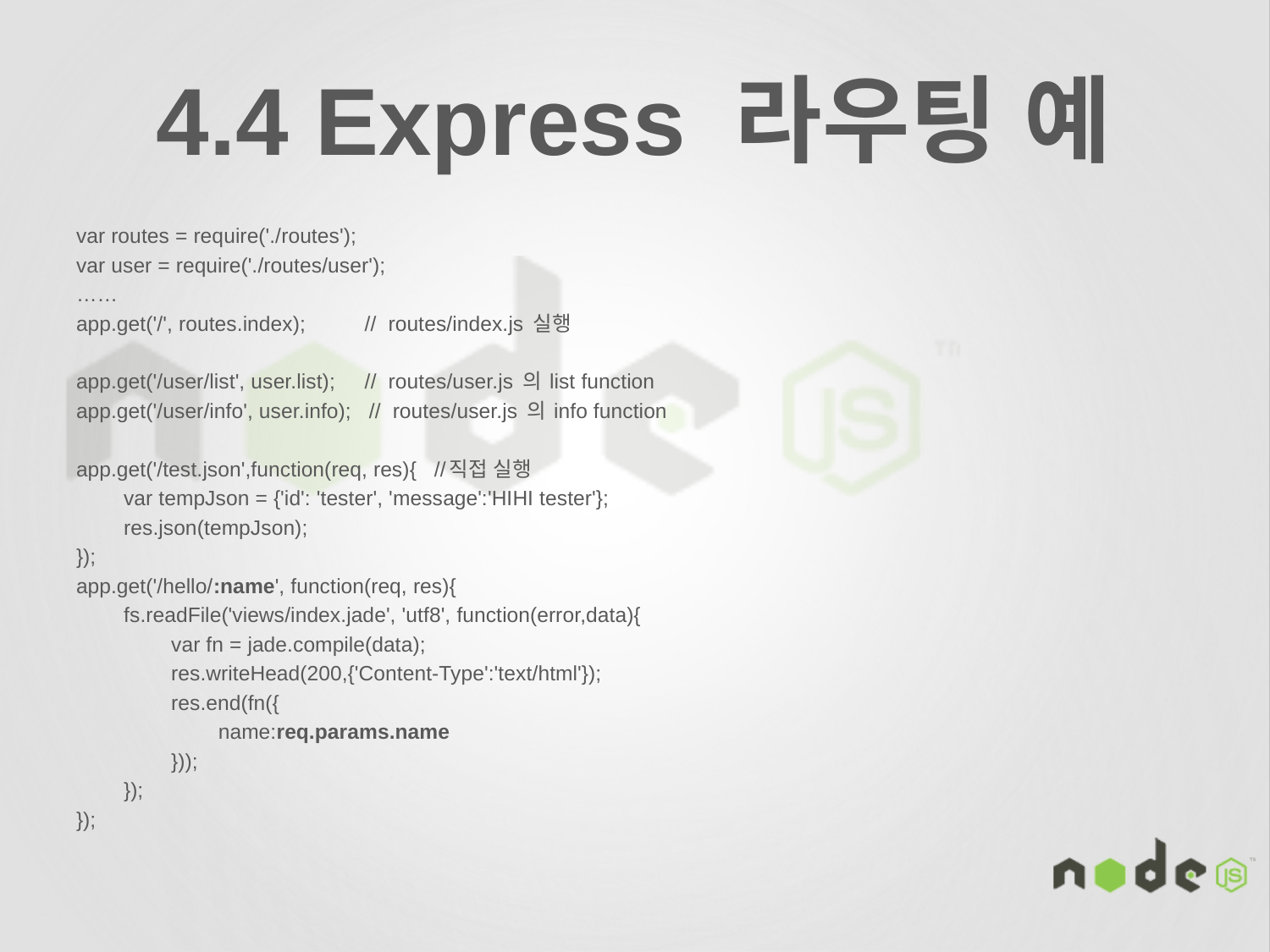

# 4.4 Express 라우팅 예
var routes = require('./routes');
var user = require('./routes/user');
……
app.get('/', routes.index);          //  routes/index.js 실행

app.get('/user/list', user.list);     //  routes/user.js 의 list function
app.get('/user/info', user.info);   //  routes/user.js 의 info function

app.get('/test.json',function(req, res){   //직접 실행
        var tempJson = {'id': 'tester', 'message':'HIHI tester'};
        res.json(tempJson);
});
app.get('/hello/:name', function(req, res){
        fs.readFile('views/index.jade', 'utf8', function(error,data){
                var fn = jade.compile(data);
                res.writeHead(200,{'Content-Type':'text/html'});
                res.end(fn({
                        name:req.params.name
                }));
        });
});